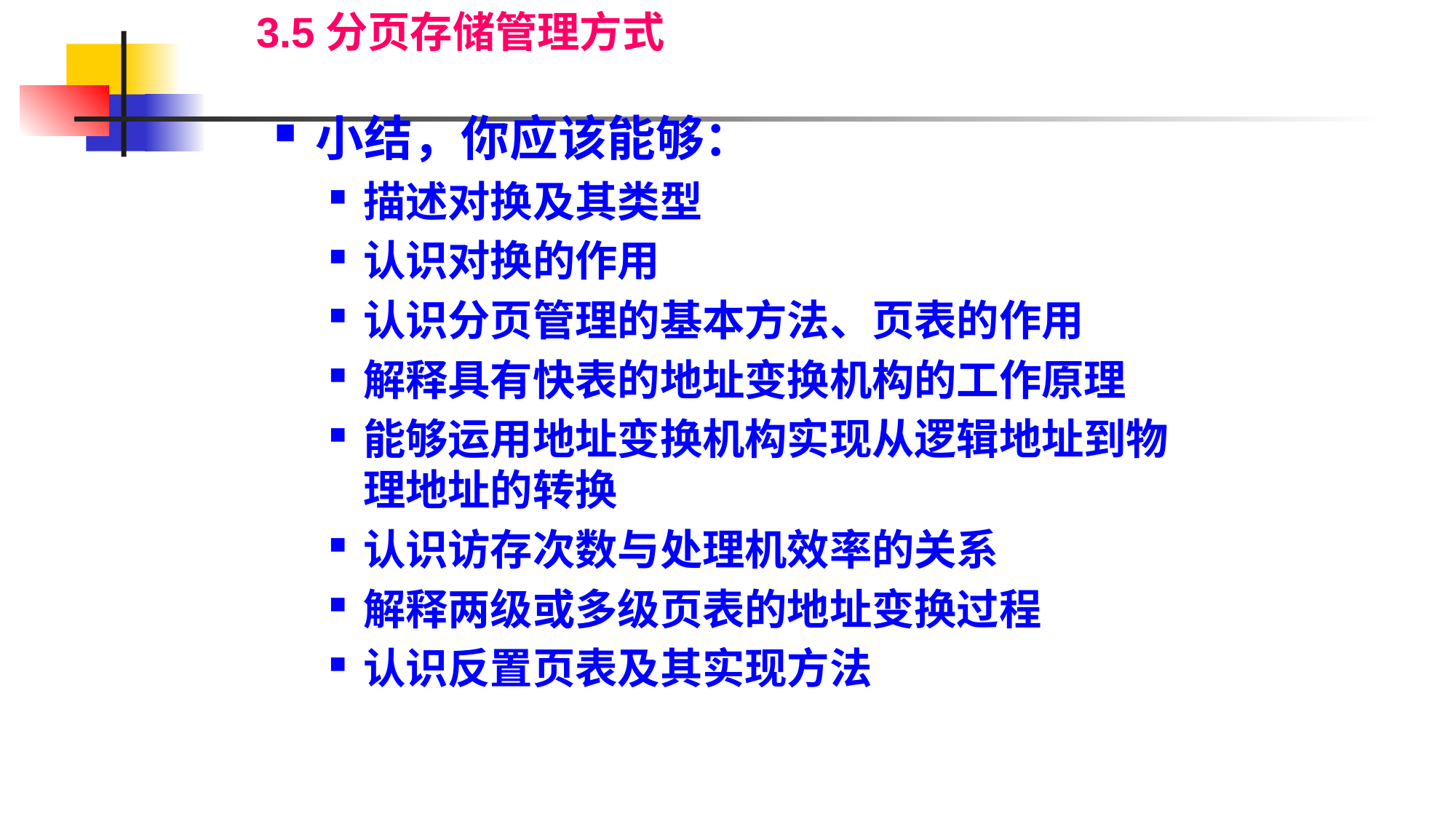

3.5分页存储管理方式
小结，你应该能够：
描述对换及其类型
认识对换的作用
认识分页管理的基本方法、页表的作用
解释具有快表的地址变换机构的工作原理
能够运用地址变换机构实现从逻辑地址到物理地址的转换
认识访存次数与处理机效率的关系
解释两级或多级页表的地址变换过程
认识反置页表及其实现方法